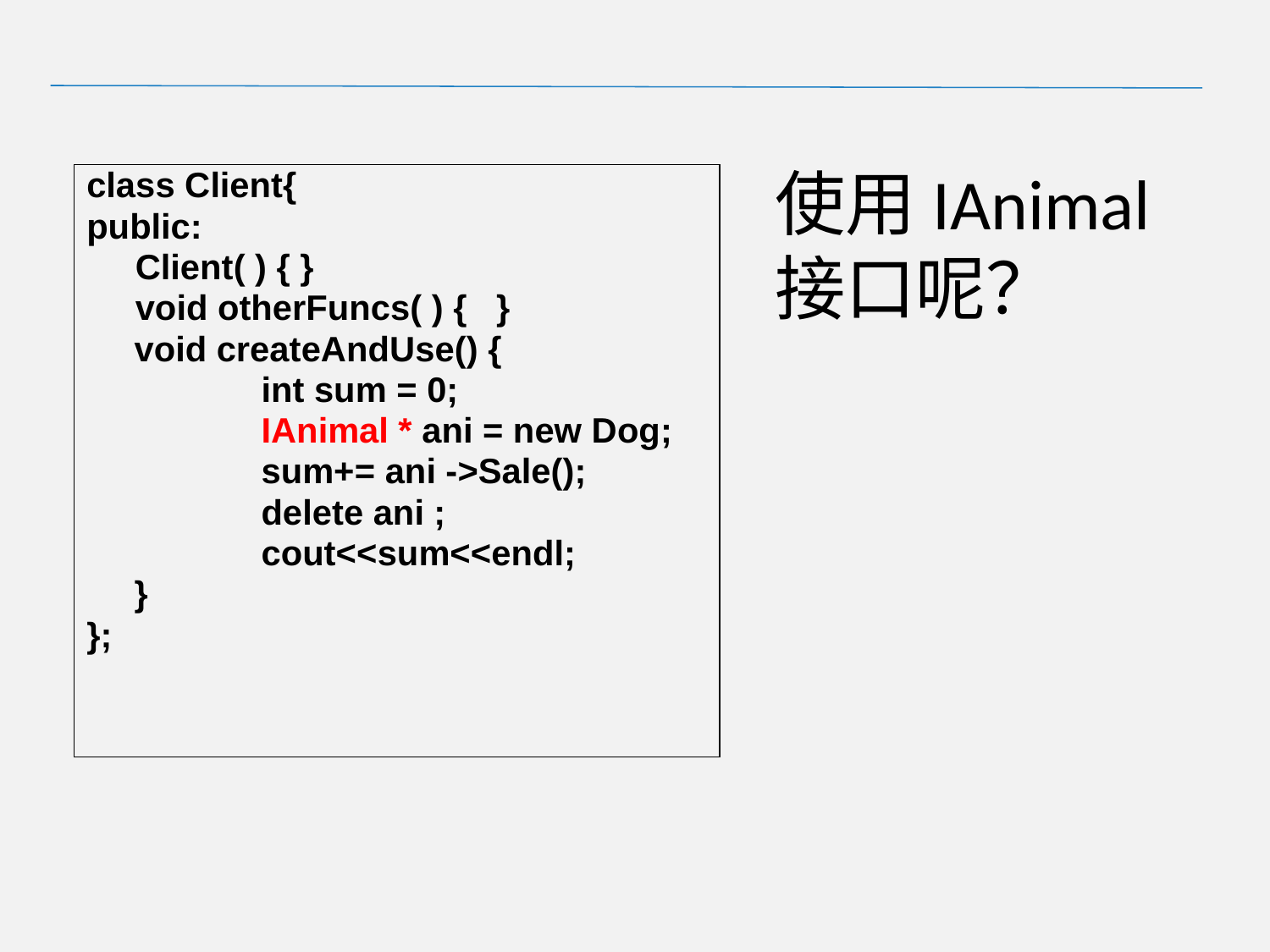

class Client{
public:
     Client( ) { }
     void otherFuncs( ) {   }
	void createAndUse() {
		int sum = 0;
		IAnimal * ani = new Dog;
		sum+= ani ->Sale();
		delete ani ;
		cout<<sum<<endl;
	}
};
# 使用IAnimal接口呢？